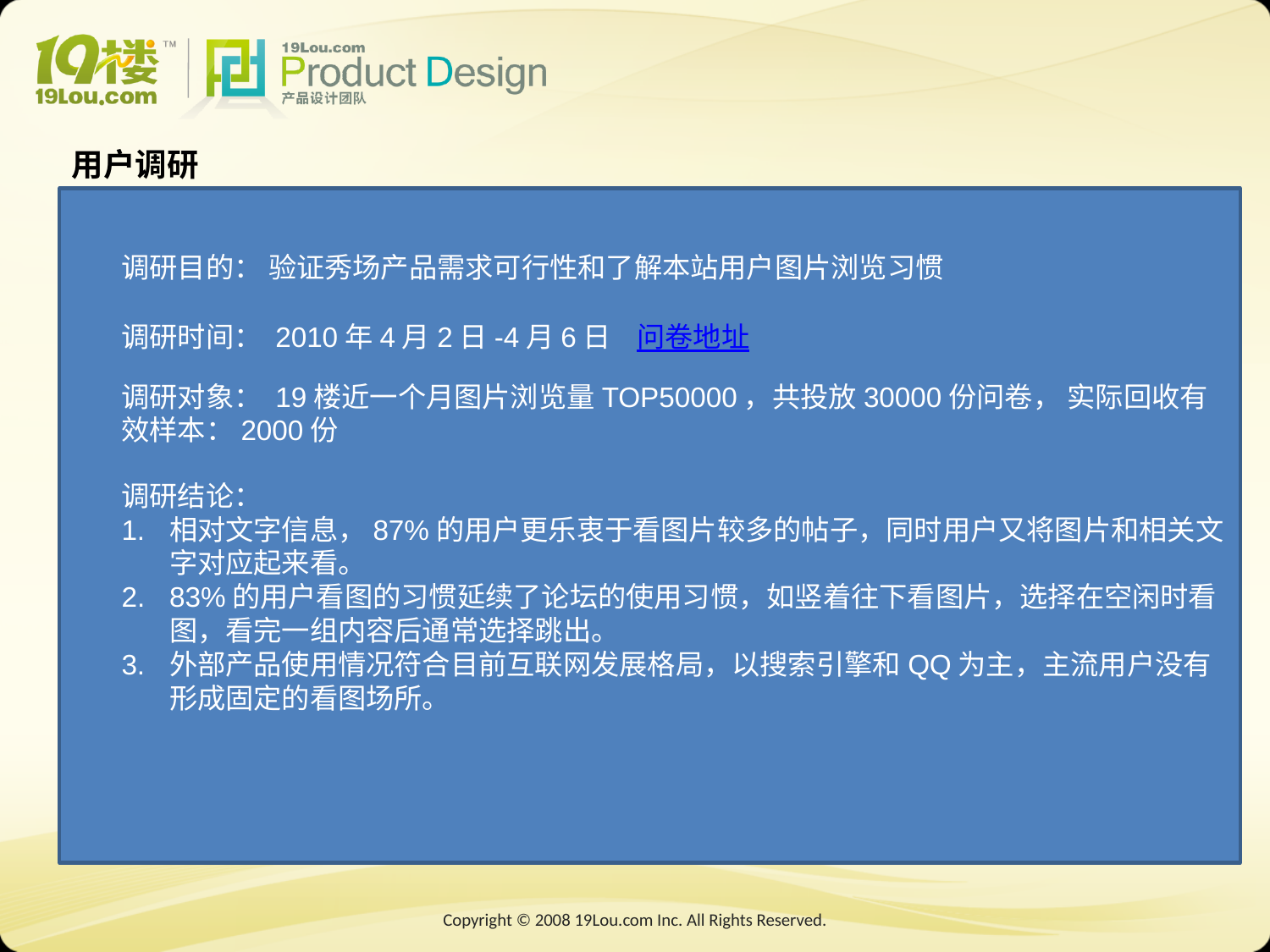

用户调研

调研目的： 验证秀场产品需求可行性和了解本站用户图片浏览习惯
调研时间： 2010年4月2日-4月6日    问卷地址
调研对象： 19楼近一个月图片浏览量TOP50000，共投放30000份问卷， 实际回收有效样本：2000份
调研结论：
相对文字信息，87%的用户更乐衷于看图片较多的帖子，同时用户又将图片和相关文字对应起来看。
83%的用户看图的习惯延续了论坛的使用习惯，如竖着往下看图片，选择在空闲时看图，看完一组内容后通常选择跳出。
外部产品使用情况符合目前互联网发展格局，以搜索引擎和QQ为主，主流用户没有形成固定的看图场所。